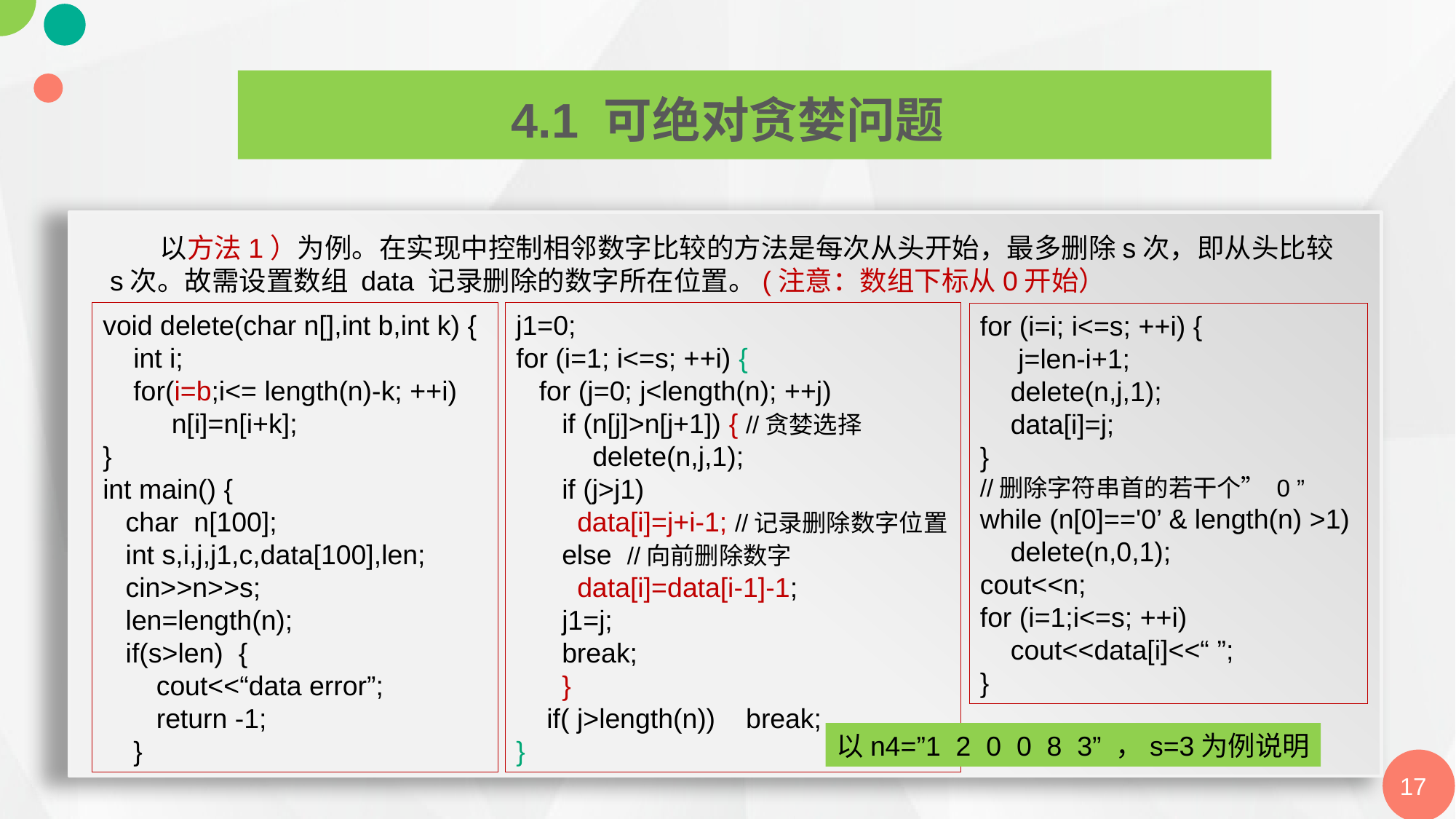

4.1 可绝对贪婪问题
       以方法1）为例。在实现中控制相邻数字比较的方法是每次从头开始，最多删除s次，即从头比较s次。故需设置数组 data 记录删除的数字所在位置。(注意：数组下标从0开始）
void delete(char n[],int b,int k) {
    int i;
    for(i=b;i<= length(n)-k; ++i)
         n[i]=n[i+k];
}
int main() {
   char  n[100];
   int s,i,j,j1,c,data[100],len;
   cin>>n>>s;
   len=length(n);
   if(s>len)  {
       cout<<“data error”;
       return -1;
    }
j1=0;
for (i=1; i<=s; ++i) {
   for (j=0; j<length(n); ++j)
      if (n[j]>n[j+1]) { //贪婪选择
          delete(n,j,1);
      if (j>j1)
        data[i]=j+i-1; //记录删除数字位置
      else  //向前删除数字
        data[i]=data[i-1]-1;
      j1=j;
      break;
      }
    if( j>length(n))    break;
}
for (i=i; i<=s; ++i) {
     j=len-i+1;
    delete(n,j,1);
    data[i]=j;
}
//删除字符串首的若干个” 0 ”
while (n[0]=='0’ & length(n) >1)
    delete(n,0,1);
cout<<n;
for (i=1;i<=s; ++i)
    cout<<data[i]<<“ ”;
}
以n4=”1  2  0  0  8  3” ，s=3为例说明